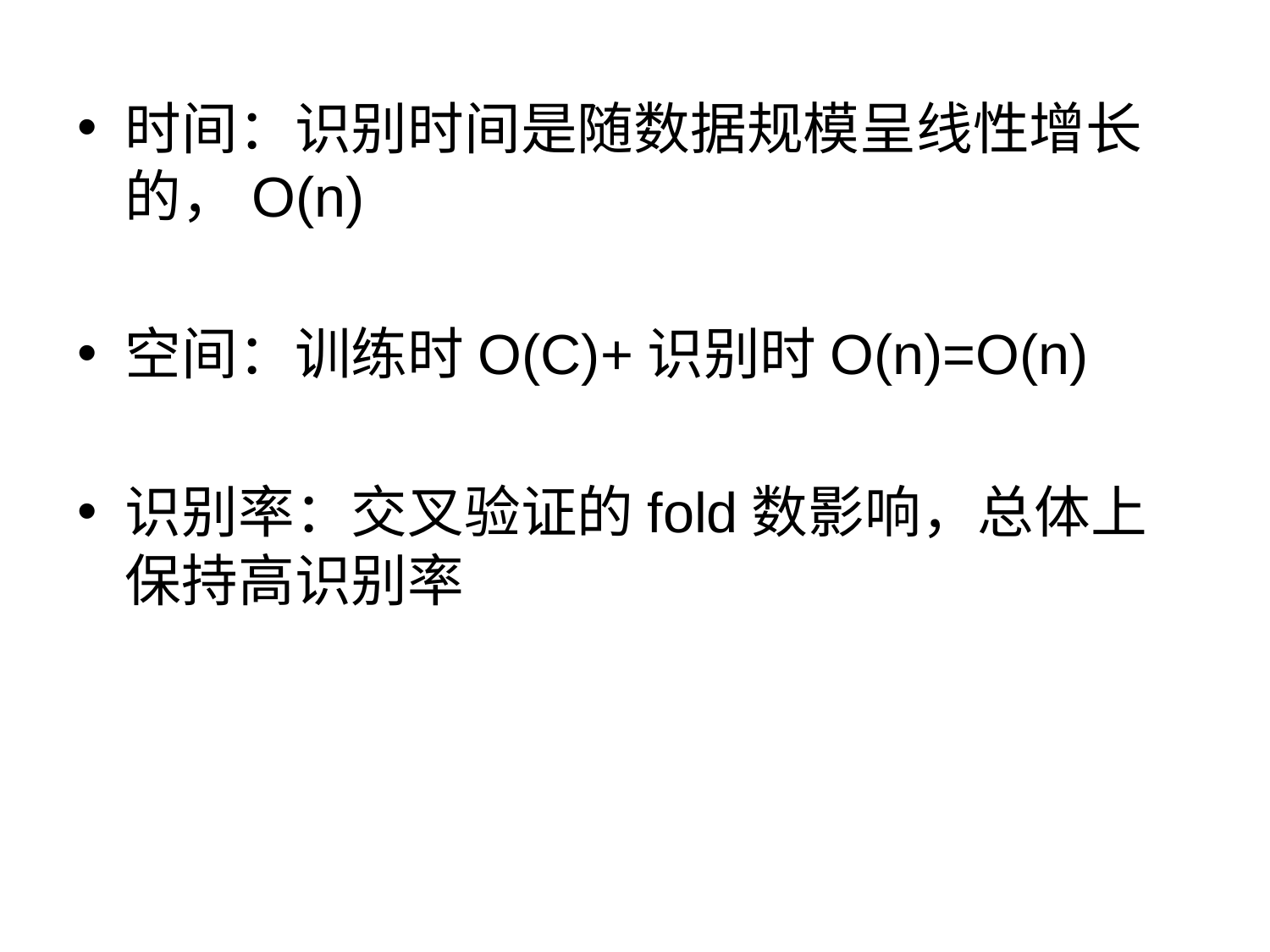

时间：识别时间是随数据规模呈线性增长的，O(n)

空间：训练时O(C)+识别时O(n)=O(n)

识别率：交叉验证的fold数影响，总体上保持高识别率